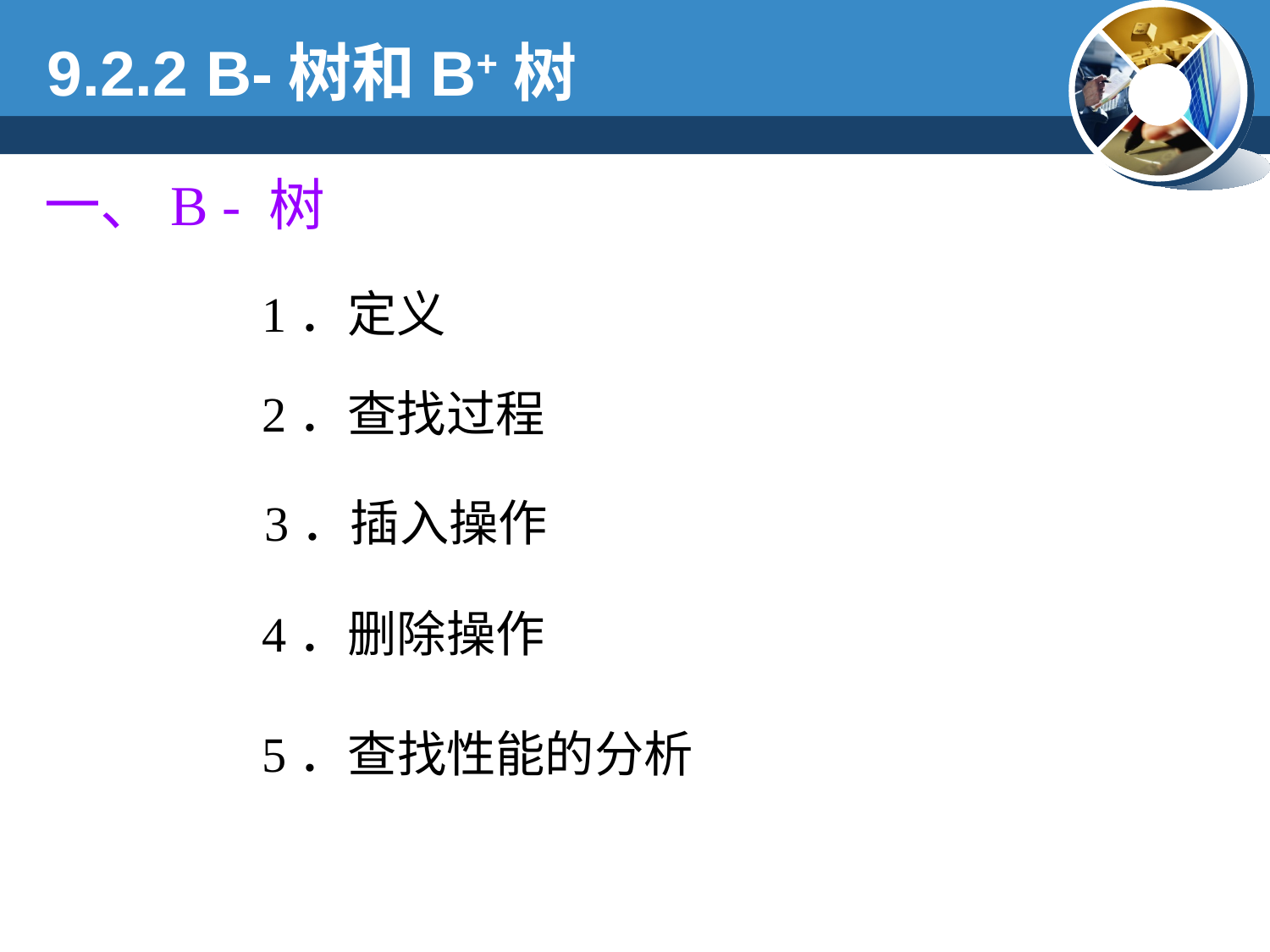

9.2.2 B-树和B+树
一、B - 树
1．定义
2．查找过程
3．插入操作
4．删除操作
5．查找性能的分析